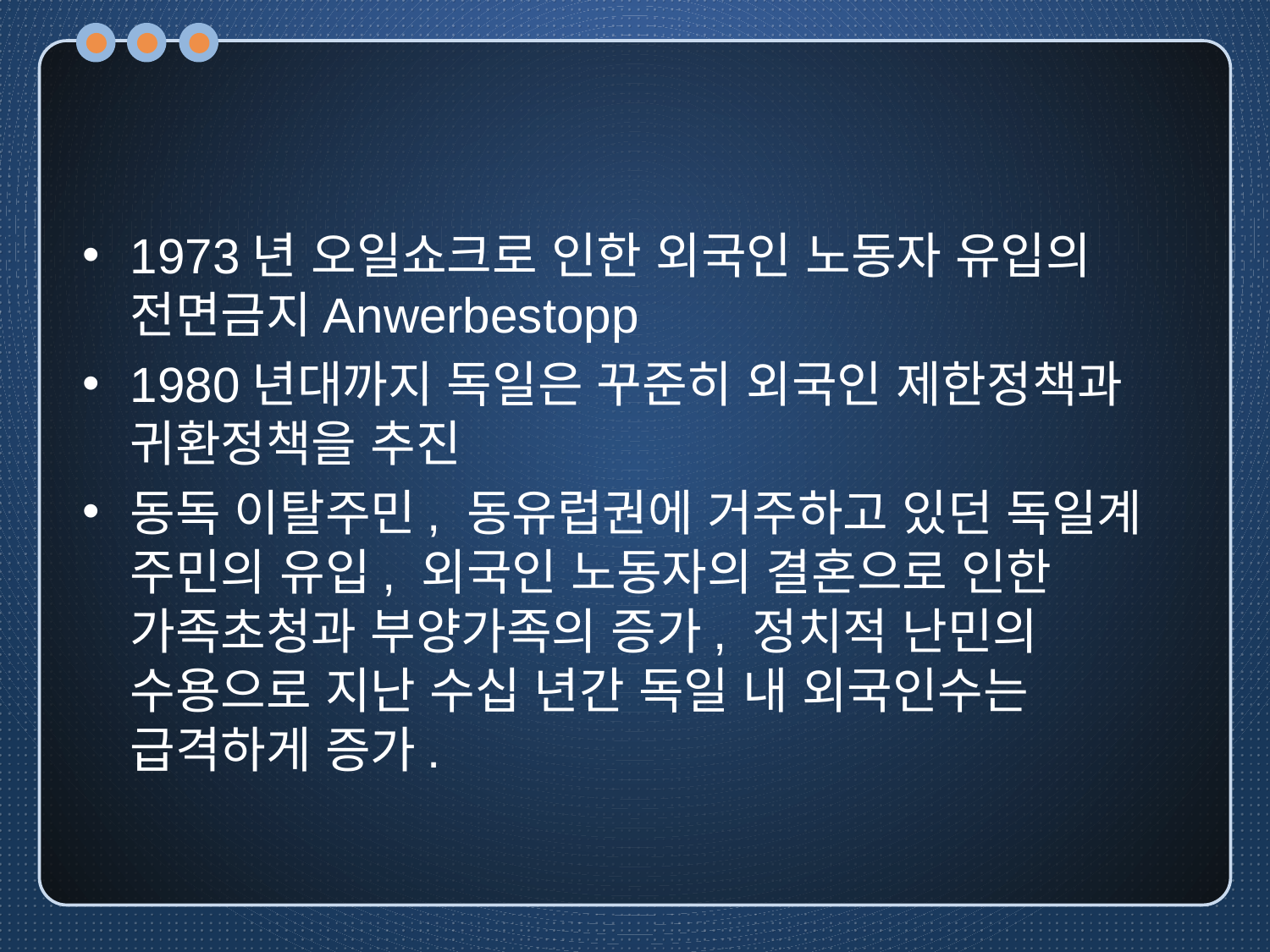

#
1973년 오일쇼크로 인한 외국인 노동자 유입의 전면금지Anwerbestopp
1980년대까지 독일은 꾸준히 외국인 제한정책과 귀환정책을 추진
동독 이탈주민, 동유럽권에 거주하고 있던 독일계 주민의 유입, 외국인 노동자의 결혼으로 인한 가족초청과 부양가족의 증가, 정치적 난민의 수용으로 지난 수십 년간 독일 내 외국인수는 급격하게 증가.